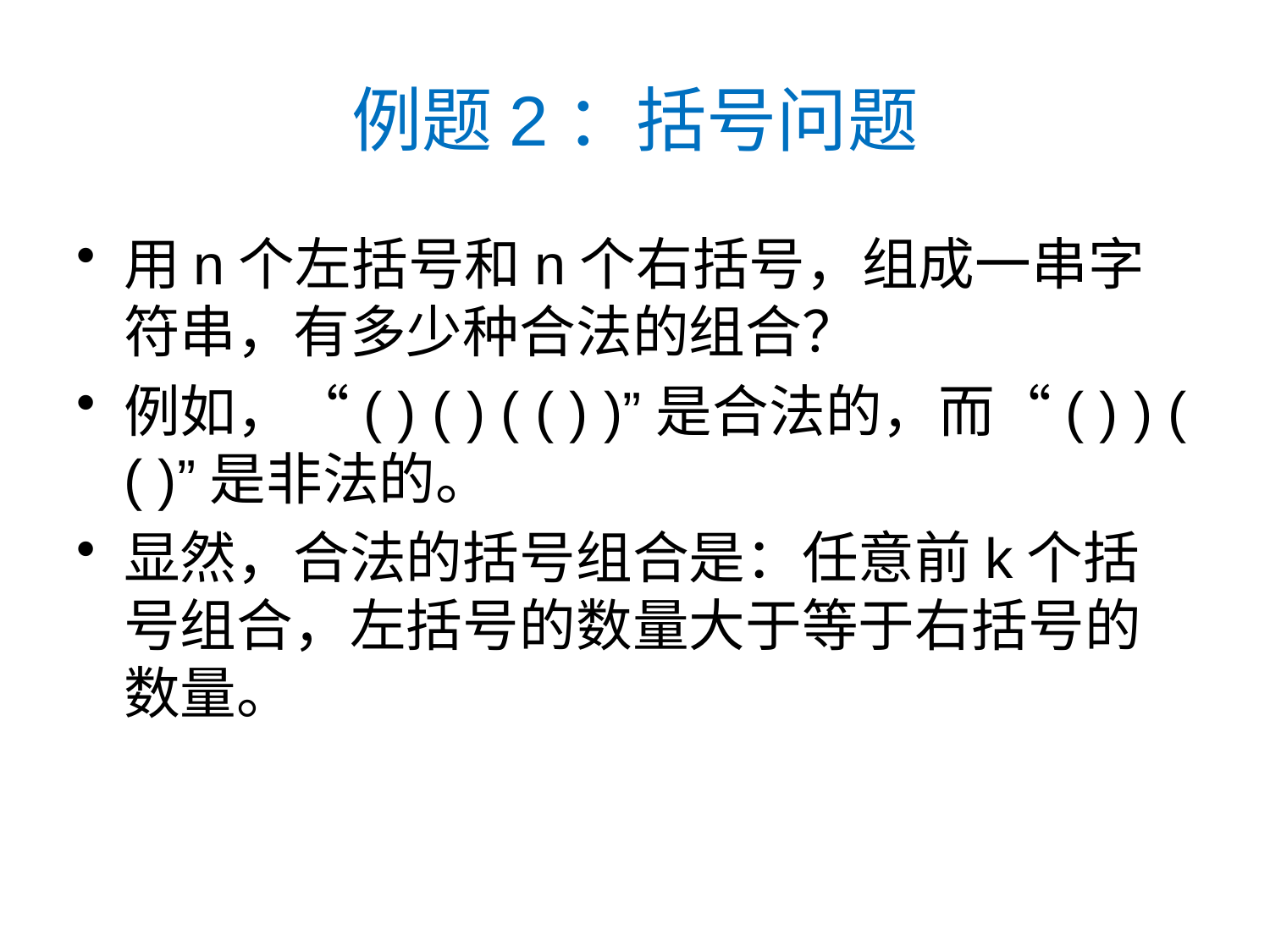

# 例题2：括号问题
用n个左括号和n个右括号，组成一串字符串，有多少种合法的组合？
例如，“( ) ( ) ( ( ) )”是合法的，而“( ) ) ( ( )”是非法的。
显然，合法的括号组合是：任意前k个括号组合，左括号的数量大于等于右括号的数量。